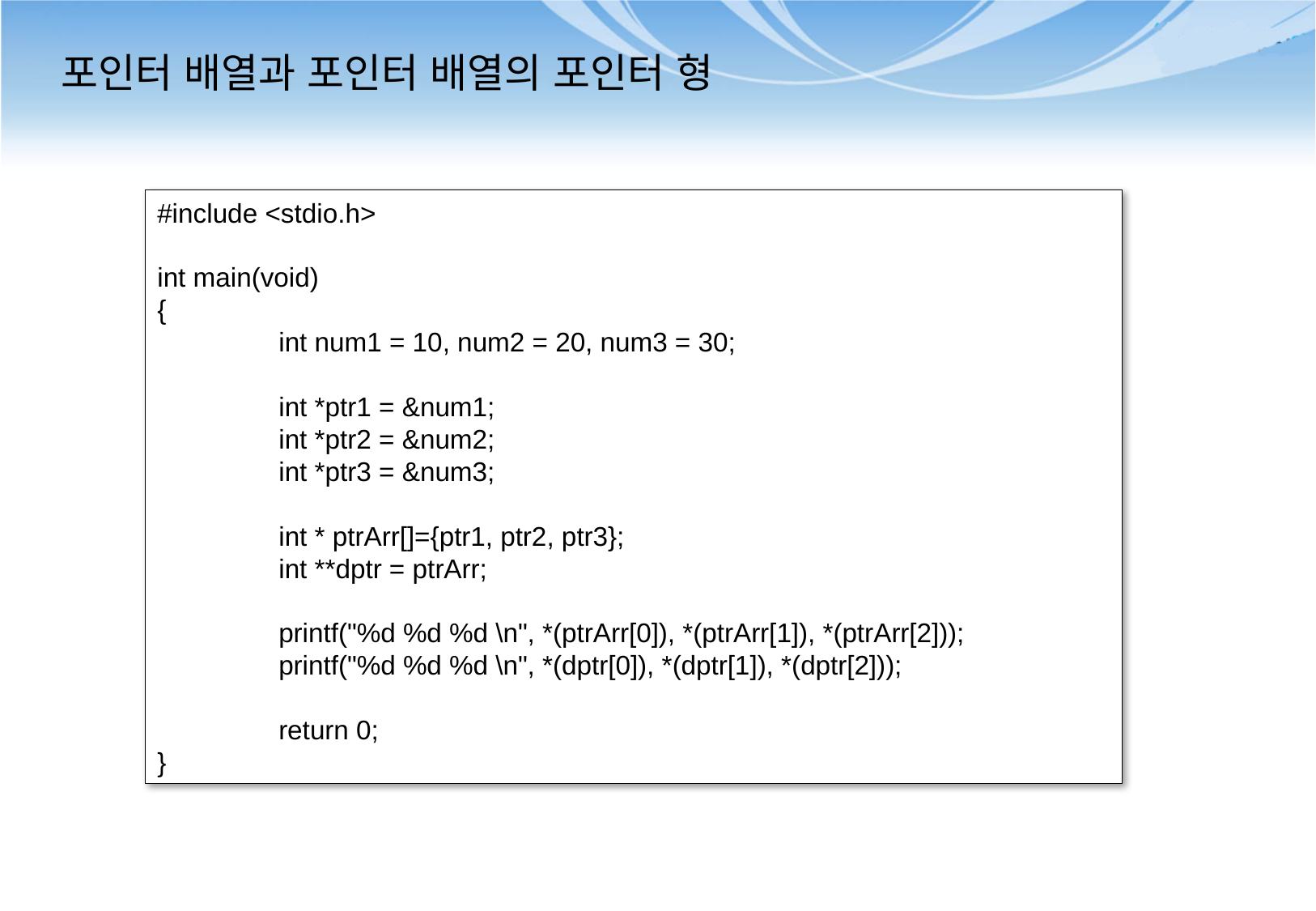

# 포인터 배열과 포인터 배열의 포인터 형
#include <stdio.h>

int main(void)
{
	int num1 = 10, num2 = 20, num3 = 30;

	int *ptr1 = &num1;
	int *ptr2 = &num2;
	int *ptr3 = &num3;

	int * ptrArr[]={ptr1, ptr2, ptr3};
	int **dptr = ptrArr;

	printf("%d %d %d \n", *(ptrArr[0]), *(ptrArr[1]), *(ptrArr[2]));
	printf("%d %d %d \n", *(dptr[0]), *(dptr[1]), *(dptr[2]));

	return 0;
}